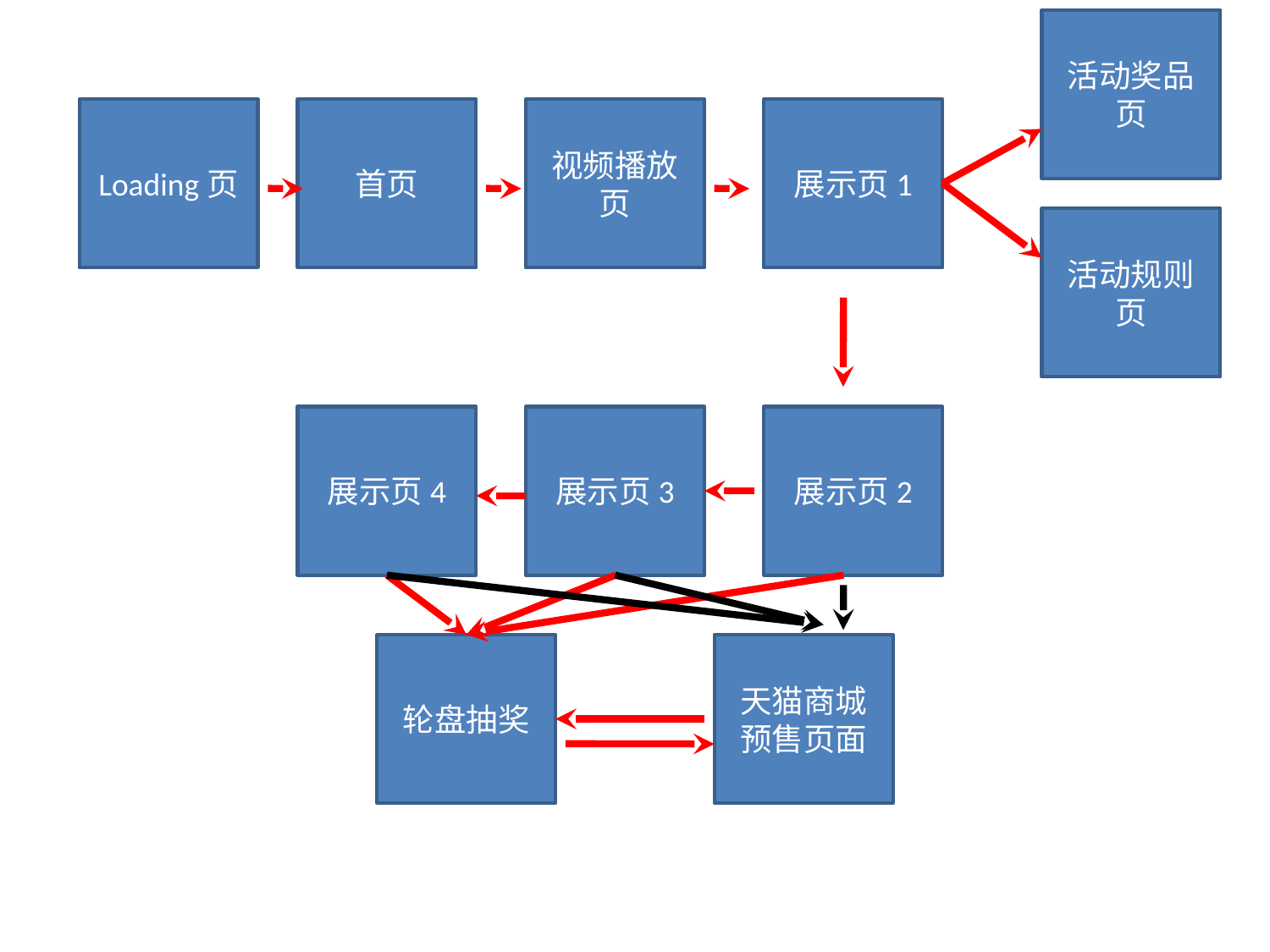

活动奖品页
Loading页
首页
视频播放页
展示页1
活动规则页
展示页4
展示页3
展示页2
轮盘抽奖
天猫商城预售页面